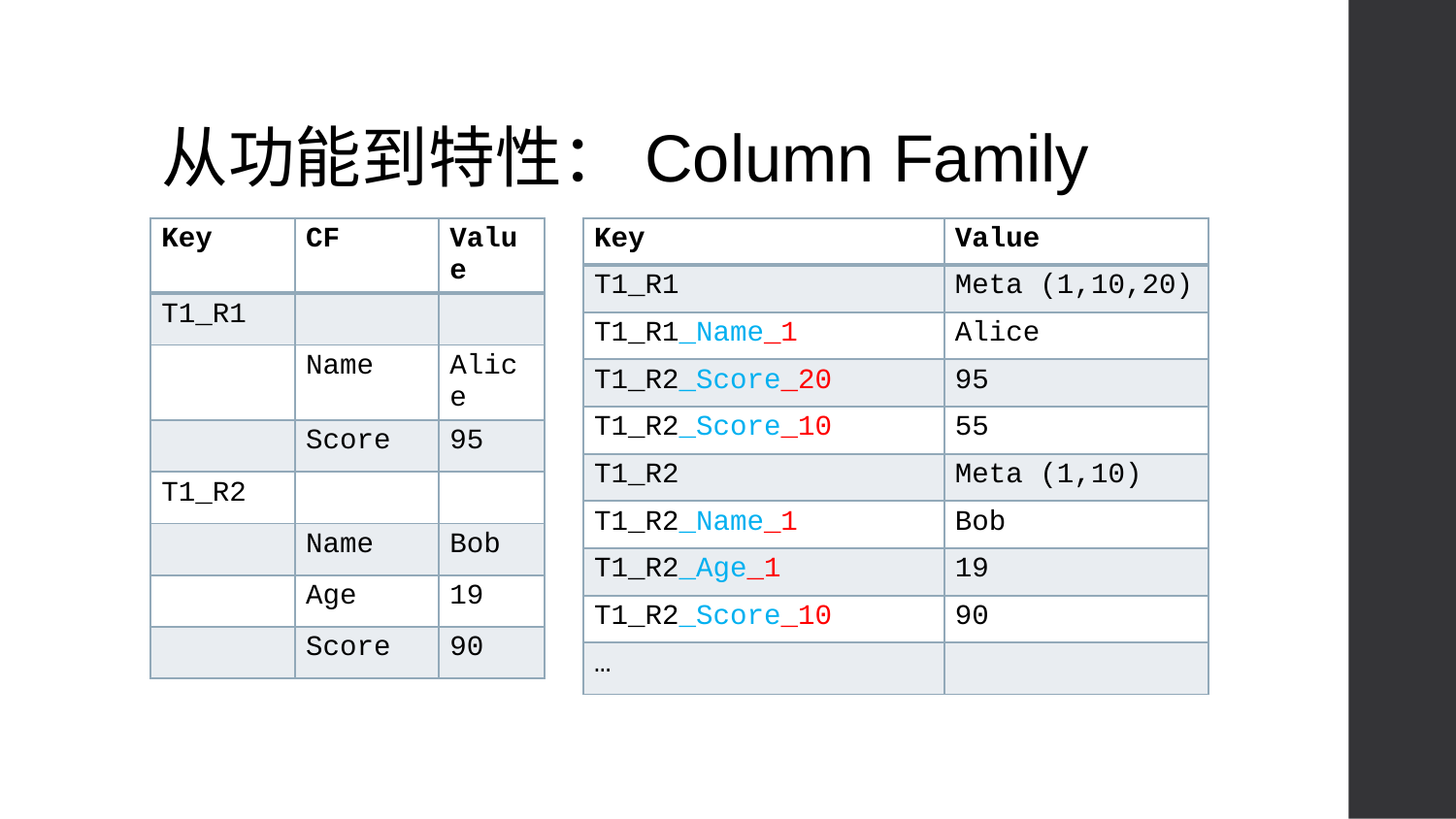

# 从功能到特性：Column Family
| Key | CF | Value |
| --- | --- | --- |
| T1\_R1 |  |  |
|  | Name | Alice |
|  | Score | 95 |
| T1\_R2 |  |  |
|  | Name | Bob |
|  | Age | 19 |
|  | Score | 90 |
| Key | Value |
| --- | --- |
| T1\_R1 | Meta (1,10,20) |
| T1\_R1\_Name\_1 | Alice |
| T1\_R2\_Score\_20 | 95 |
| T1\_R2\_Score\_10 | 55 |
| T1\_R2 | Meta (1,10) |
| T1\_R2\_Name\_1 | Bob |
| T1\_R2\_Age\_1 | 19 |
| T1\_R2\_Score\_10 | 90 |
| … |  |